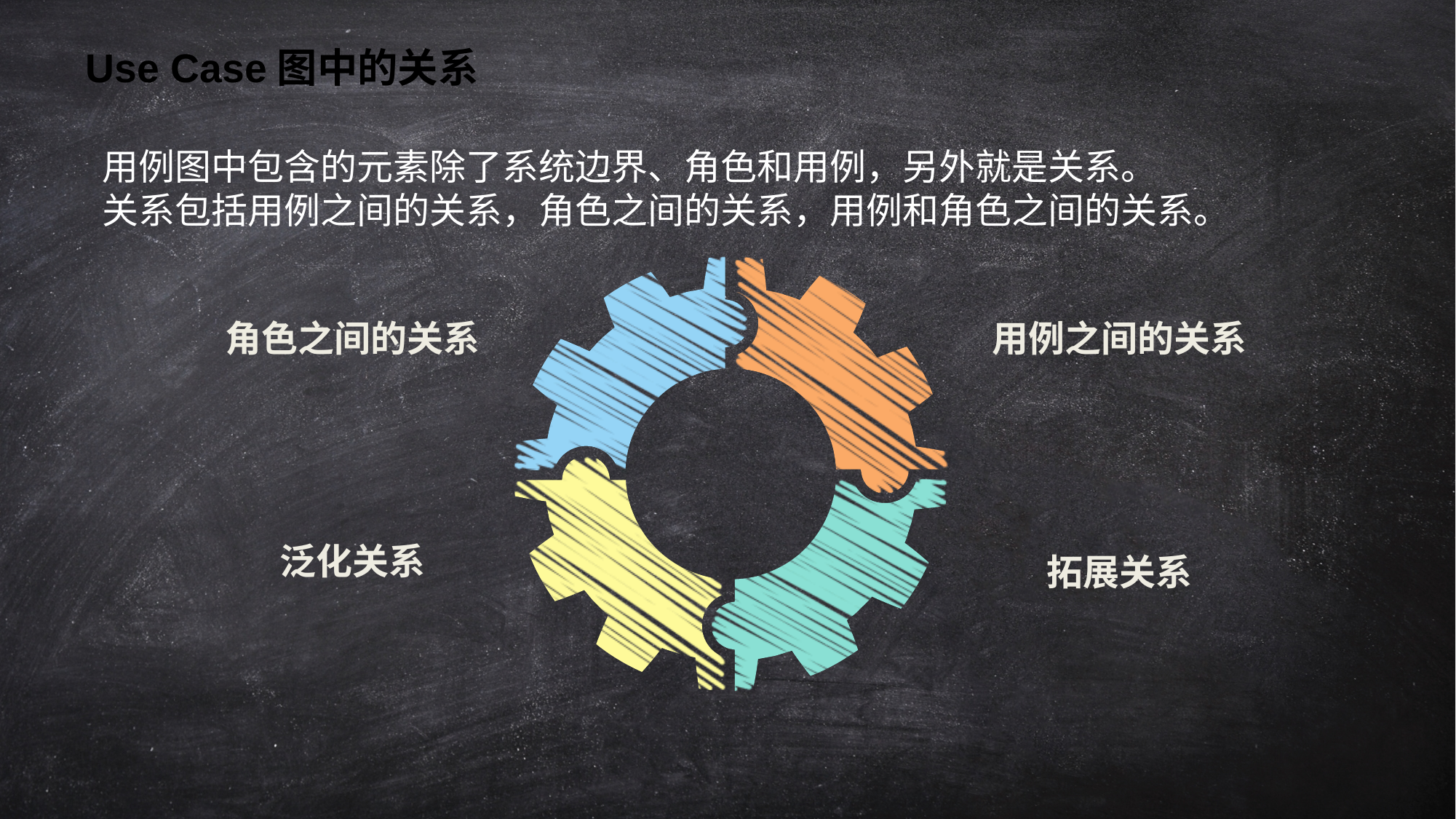

Use Case图中的关系
用例图中包含的元素除了系统边界、角色和用例，另外就是关系。
关系包括用例之间的关系，角色之间的关系，用例和角色之间的关系。

角色之间的关系
用例之间的关系

泛化关系
拓展关系